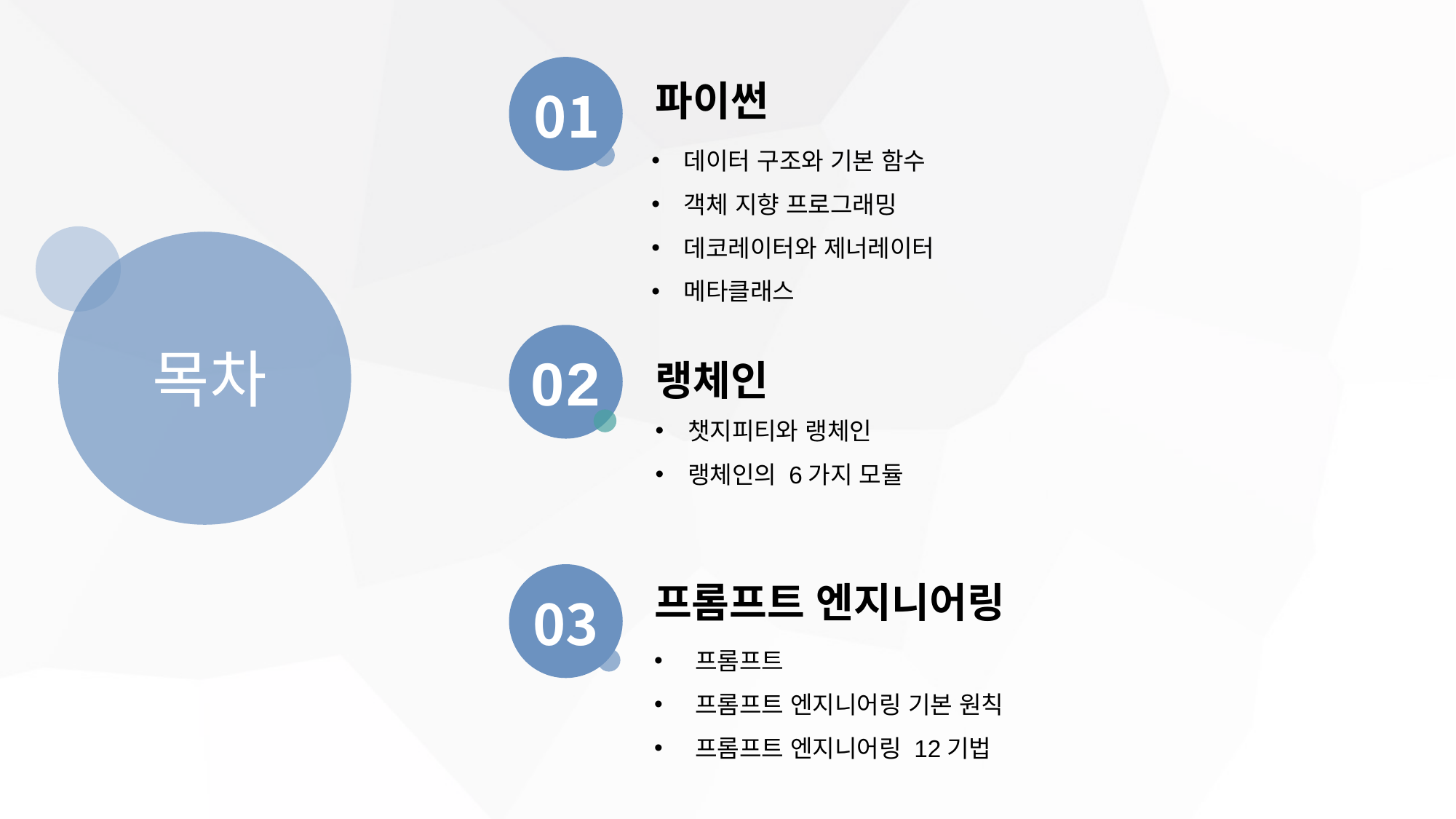

01

파이썬
데이터 구조와 기본 함수
객체 지향 프로그래밍
데코레이터와 제너레이터
메타클래스

목차

랭체인
챗지피티와 랭체인
랭체인의 6가지 모듈
02

03

프롬프트 엔지니어링
프롬프트
프롬프트 엔지니어링 기본 원칙
프롬프트 엔지니어링 12기법